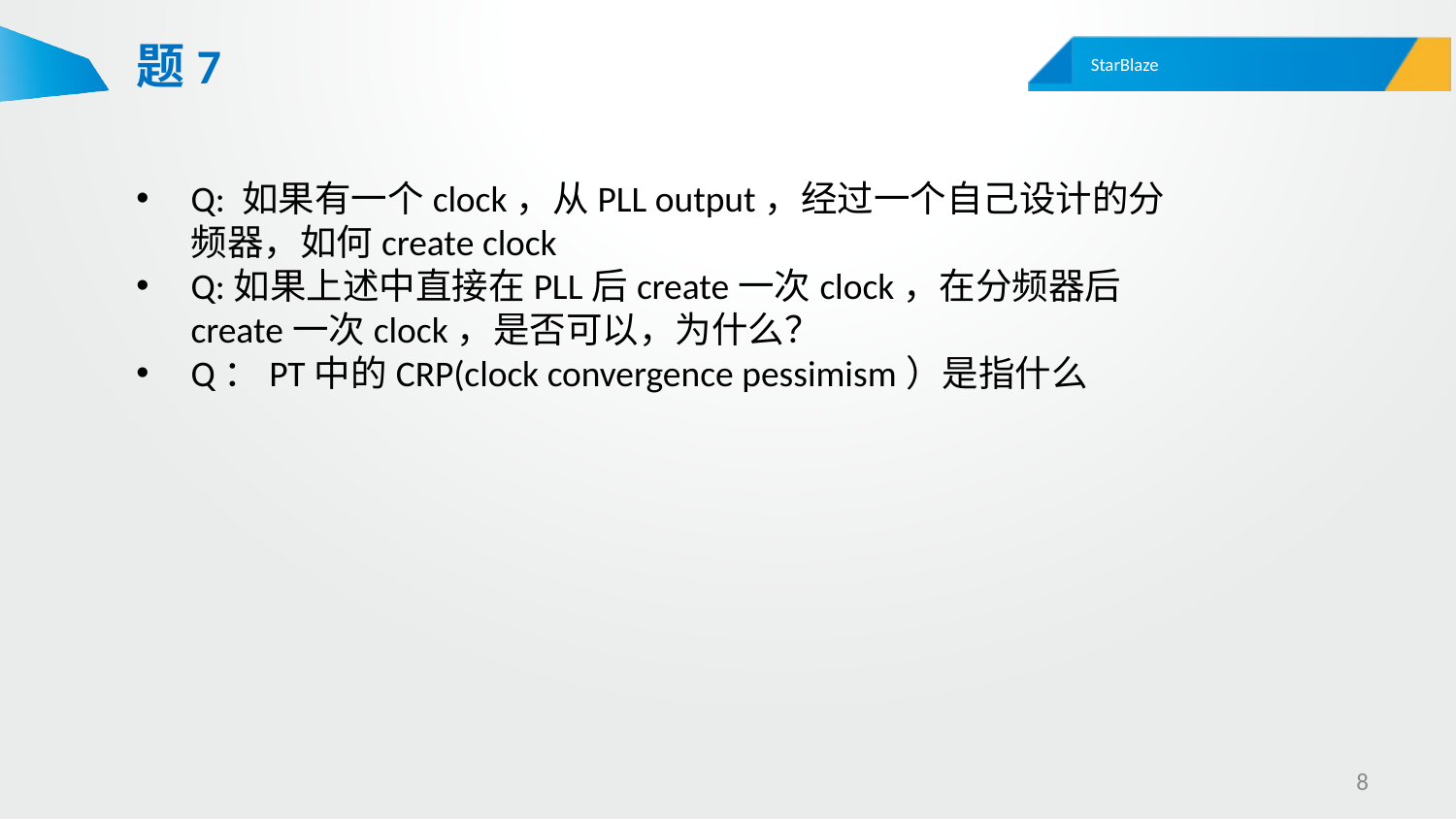

# 题7
Q: 如果有一个clock，从PLL output，经过一个自己设计的分频器，如何create clock
Q:如果上述中直接在PLL后create一次clock，在分频器后create一次clock，是否可以，为什么？
Q：PT中的CRP(clock convergence pessimism）是指什么
8